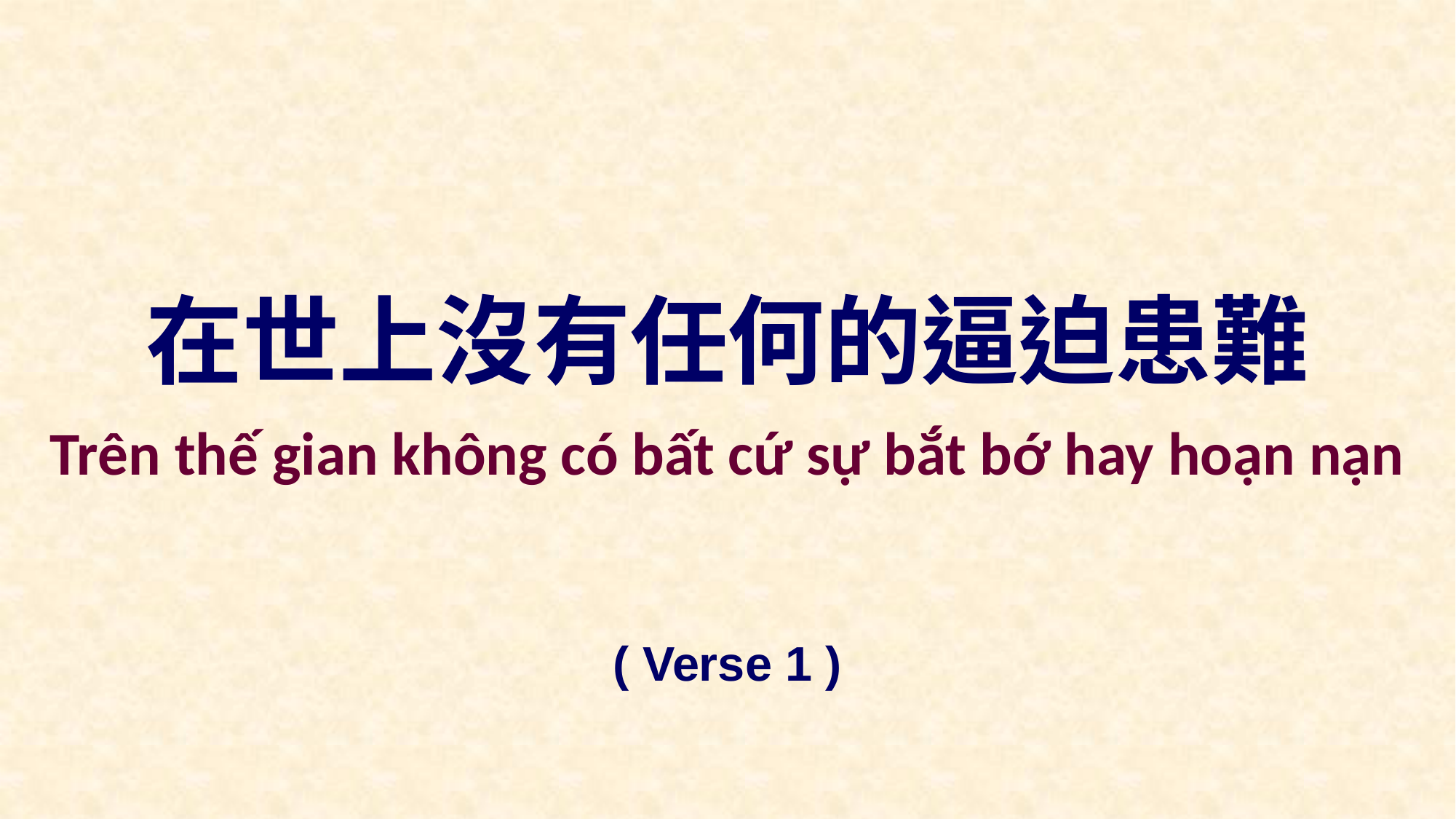

在世上沒有任何的逼迫患難
Trên thế gian không có bất cứ sự bắt bớ hay hoạn nạn
( Verse 1 )